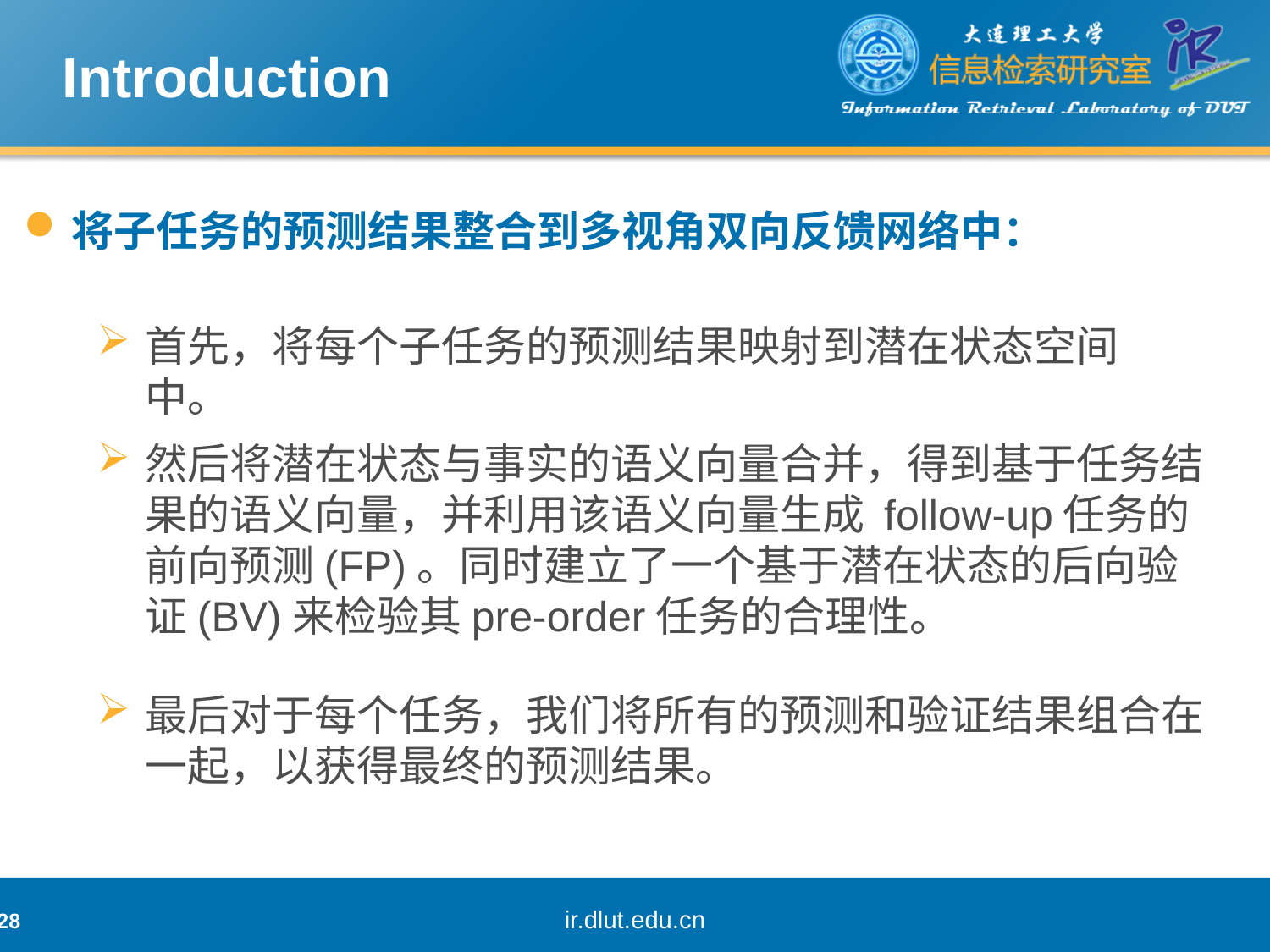

# Introduction
将子任务的预测结果整合到多视角双向反馈网络中：
首先，将每个子任务的预测结果映射到潜在状态空间中。
然后将潜在状态与事实的语义向量合并，得到基于任务结果的语义向量，并利用该语义向量生成 follow-up任务的前向预测(FP)。同时建立了一个基于潜在状态的后向验证(BV)来检验其pre-order任务的合理性。
最后对于每个任务，我们将所有的预测和验证结果组合在一起，以获得最终的预测结果。